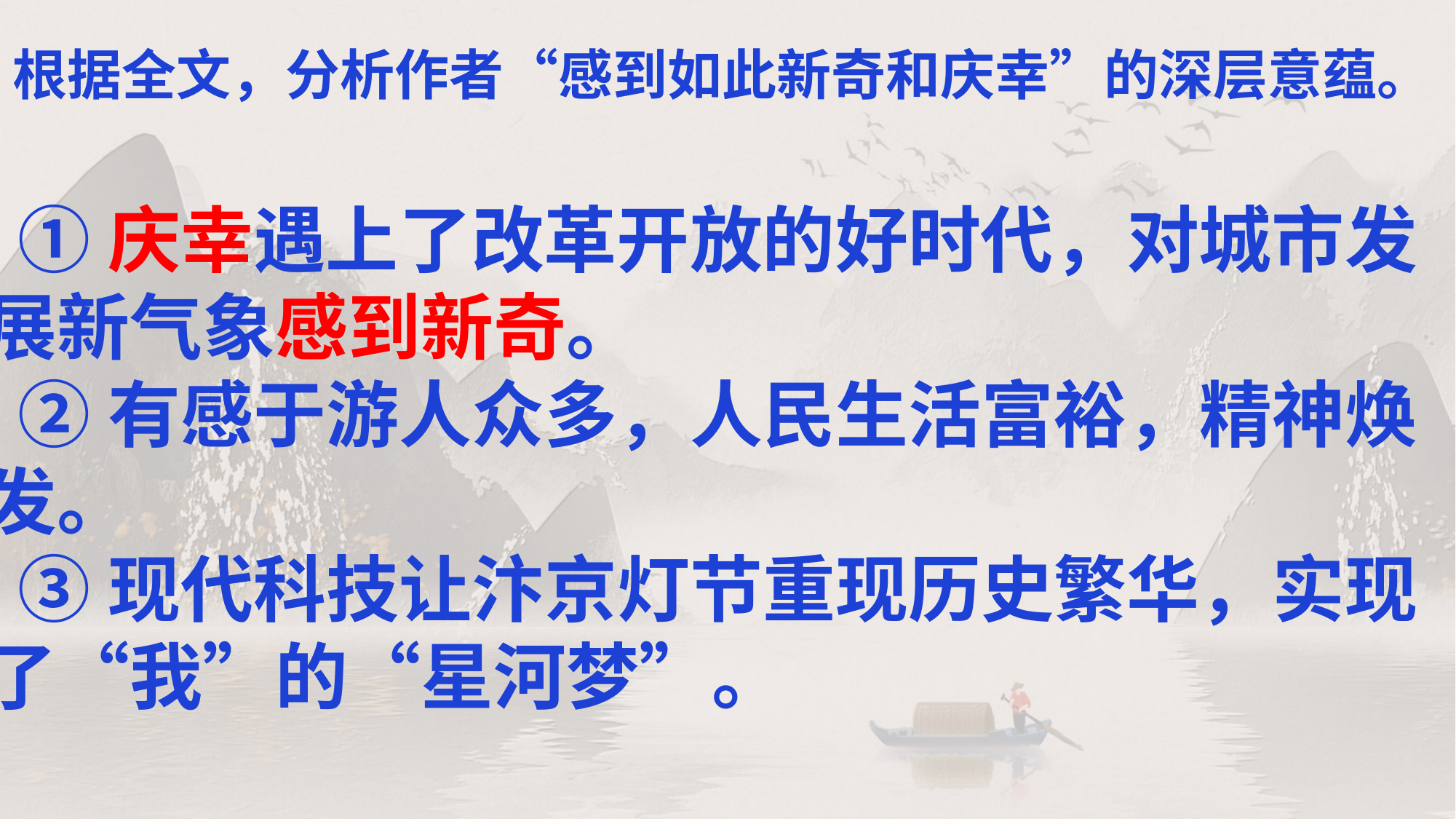

根据全文，分析作者“感到如此新奇和庆幸”的深层意蕴。

  ①庆幸遇上了改革开放的好时代，对城市发展新气象感到新奇。
  ②有感于游人众多，人民生活富裕，精神焕发。
  ③现代科技让汴京灯节重现历史繁华，实现了“我”的“星河梦”。